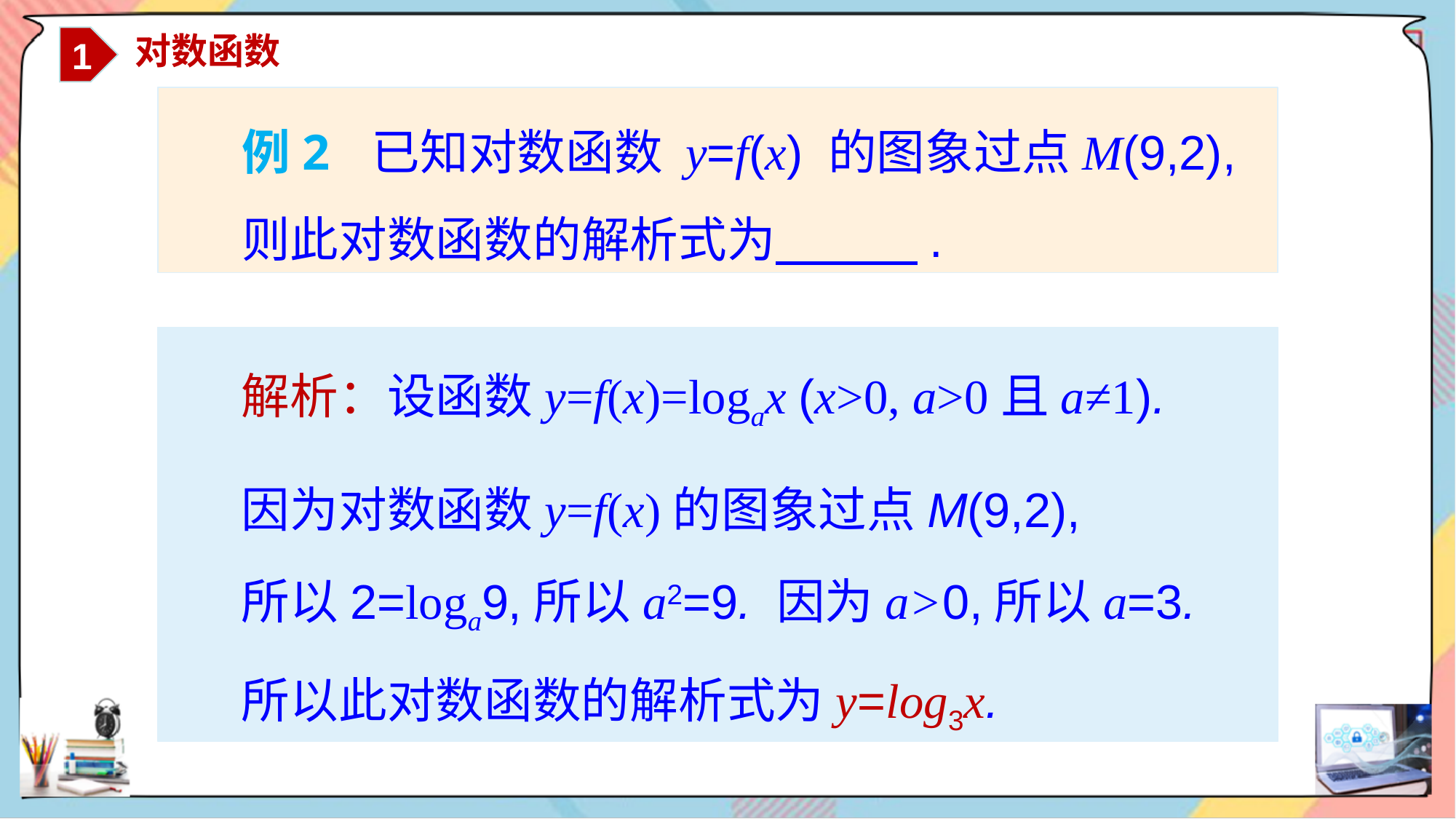

1
 对数函数
例2 已知对数函数 y=f(x) 的图象过点M(9,2),
则此对数函数的解析式为             .
解析：设函数y=f(x)=logax (x>0, a>0且a≠1).
因为对数函数y=f(x)的图象过点M(9,2),
所以2=loga9,所以a2=9. 因为a>0,所以a=3.
所以此对数函数的解析式为y=log3x.